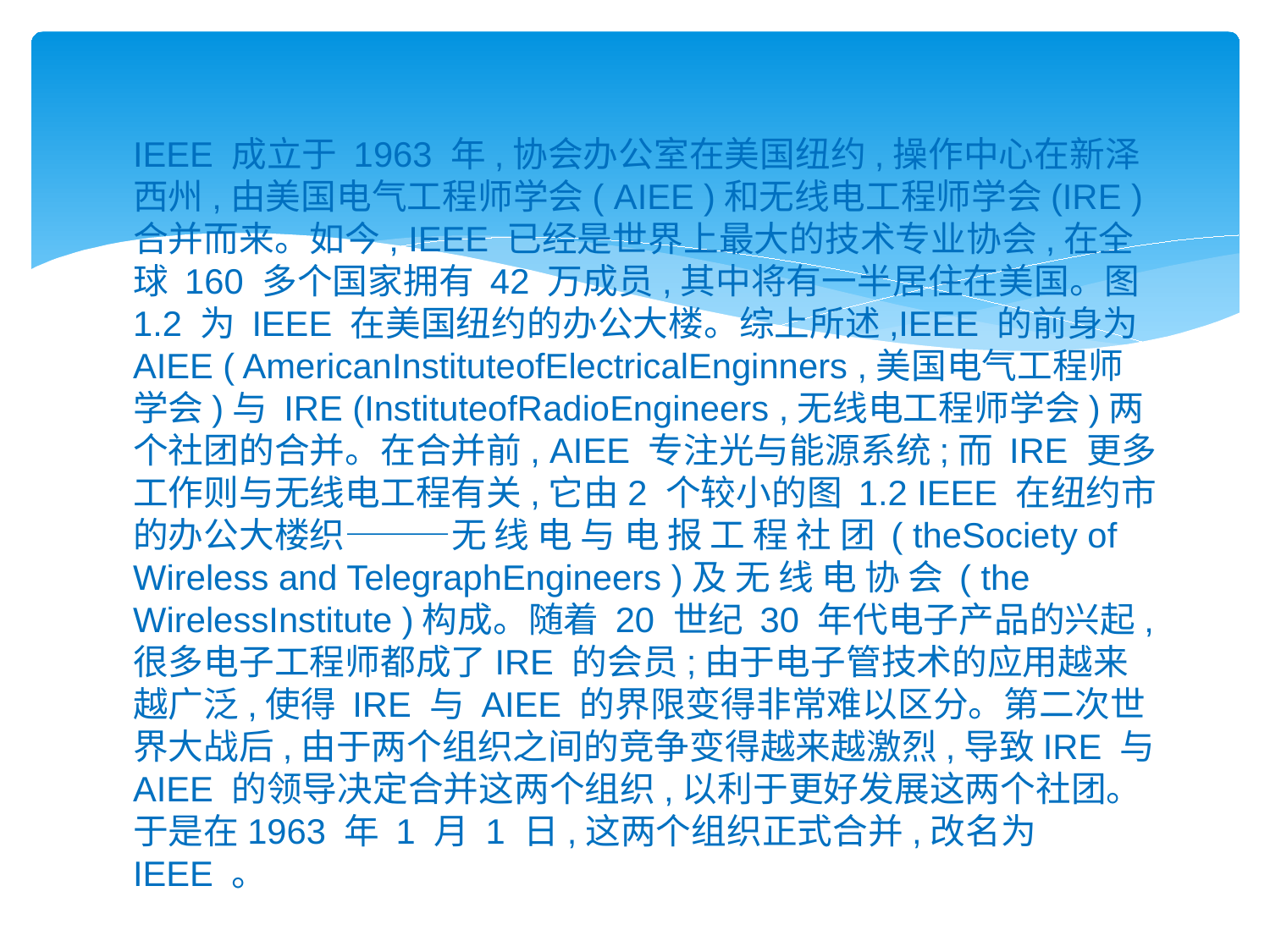

#

IEEE 成立于 1963 年,协会办公室在美国纽约,操作中心在新泽西州,由美国电气工程师学会( AIEE )和无线电工程师学会(IRE )合并而来。如今, IEEE 已经是世界上最大的技术专业协会,在全球 160 多个国家拥有 42 万成员,其中将有一半居住在美国。图 1.2 为 IEEE 在美国纽约的办公大楼。综上所述,IEEE 的前身为 AIEE ( AmericanInstituteofElectricalEnginners ,美国电气工程师学会)与 IRE (InstituteofRadioEngineers ,无线电工程师学会)两个社团的合并。在合并前, AIEE 专注光与能源系统;而 IRE 更多工作则与无线电工程有关,它由2 个较小的图 1.2 IEEE 在纽约市的办公大楼织———无 线 电 与 电 报 工 程 社 团 ( theSociety of Wireless and TelegraphEngineers )及 无 线 电 协 会 ( the WirelessInstitute )构成。随着 20 世纪 30 年代电子产品的兴起,很多电子工程师都成了IRE 的会员;由于电子管技术的应用越来越广泛,使得 IRE 与 AIEE 的界限变得非常难以区分。第二次世界大战后,由于两个组织之间的竞争变得越来越激烈,导致IRE 与 AIEE 的领导决定合并这两个组织,以利于更好发展这两个社团。于是在1963 年 1 月 1 日,这两个组织正式合并,改名为 IEEE 。